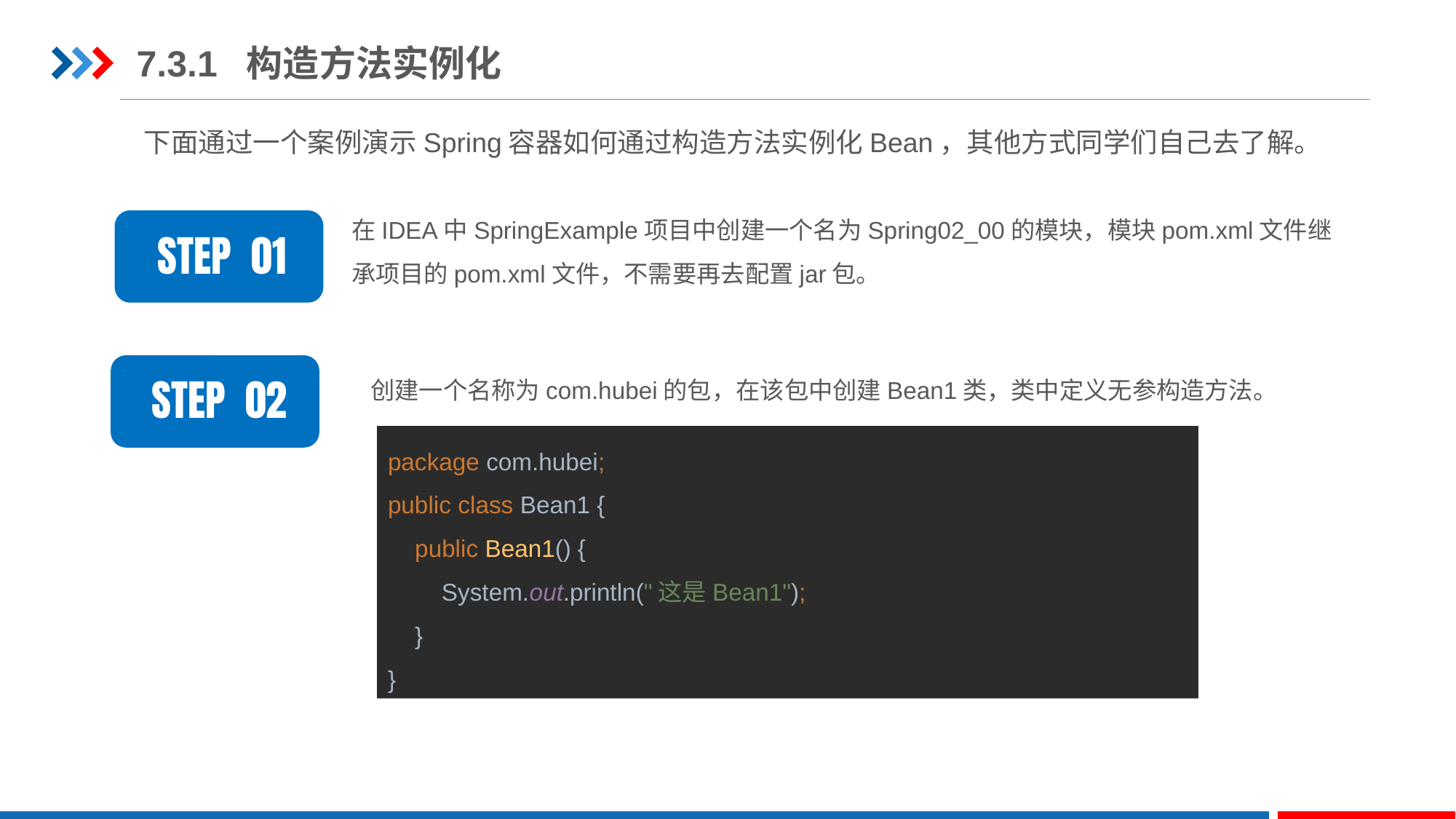

7.3.1  构造方法实例化
下面通过一个案例演示Spring容器如何通过构造方法实例化Bean，其他方式同学们自己去了解。
在IDEA中SpringExample项目中创建一个名为Spring02_00的模块，模块pom.xml文件继承项目的pom.xml文件，不需要再去配置jar包。

STEP  01

创建一个名称为com.hubei的包，在该包中创建Bean1类，类中定义无参构造方法。
STEP  02
package com.hubei;
public class Bean1 {
    public Bean1() {
        System.out.println("这是Bean1");
    }
}